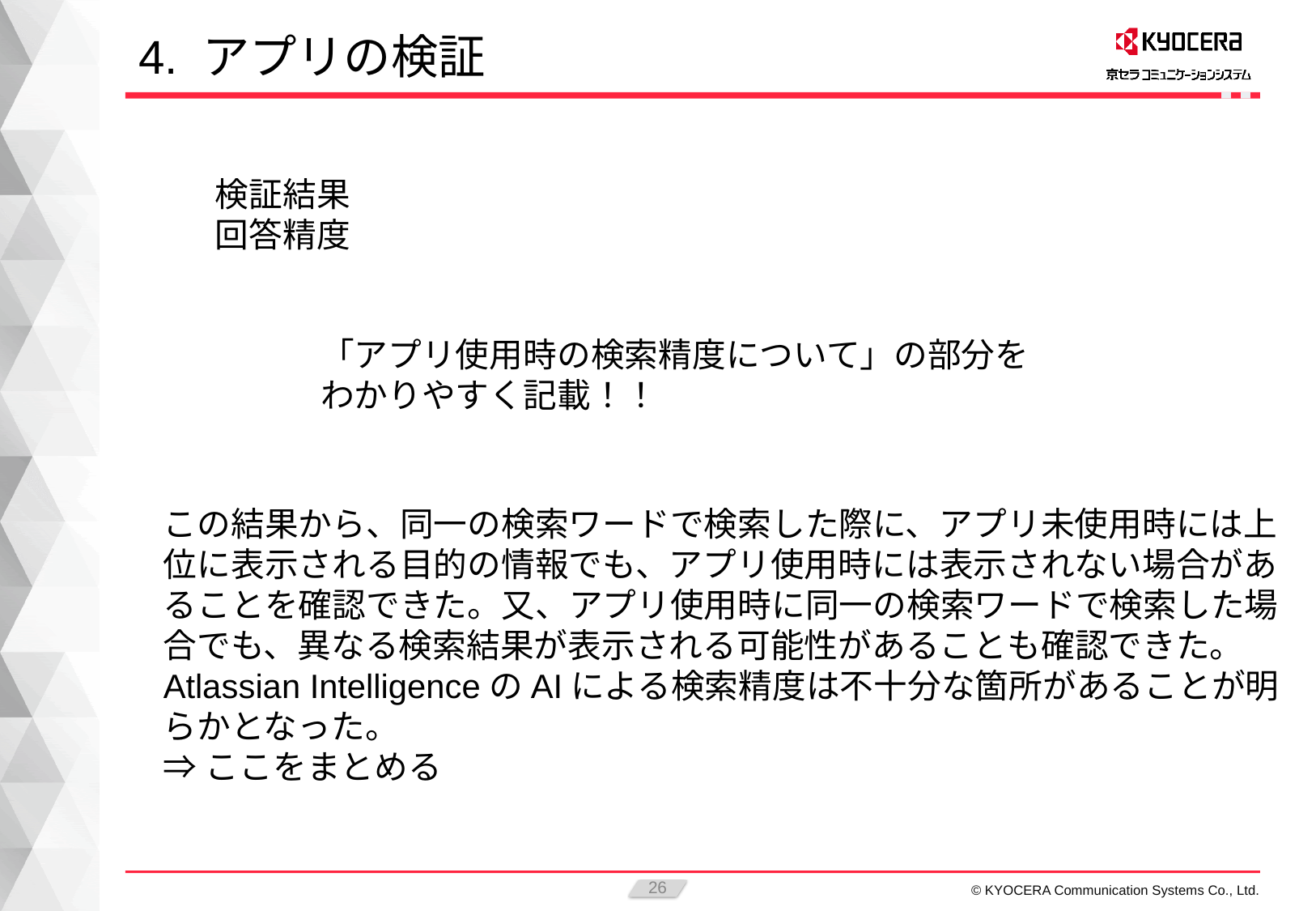

# 4. アプリの検証
検証結果
回答精度
「アプリ使用時の検索精度について」の部分をわかりやすく記載！！
この結果から、同一の検索ワードで検索した際に、アプリ未使用時には上位に表示される目的の情報でも、アプリ使用時には表示されない場合があることを確認できた。又、アプリ使用時に同一の検索ワードで検索した場合でも、異なる検索結果が表示される可能性があることも確認できた。
Atlassian IntelligenceのAIによる検索精度は不十分な箇所があることが明らかとなった。
⇒ここをまとめる
26